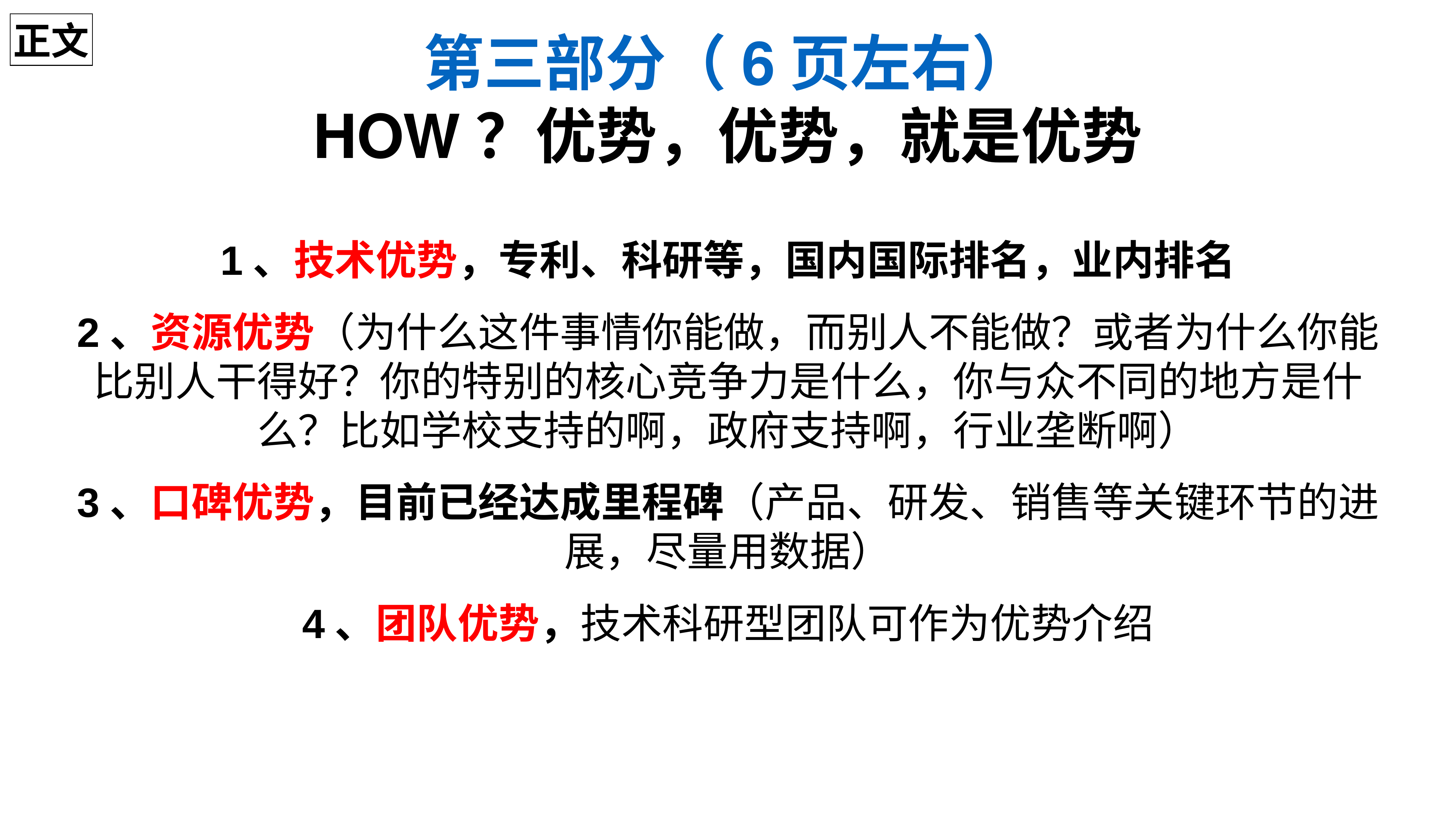

正文
第三部分（6页左右）
HOW？优势，优势，就是优势

1、技术优势，专利、科研等，国内国际排名，业内排名
2、资源优势（为什么这件事情你能做，而别人不能做？或者为什么你能比别人干得好？你的特别的核心竞争力是什么，你与众不同的地方是什么？比如学校支持的啊，政府支持啊，行业垄断啊）
3、口碑优势，目前已经达成里程碑（产品、研发、销售等关键环节的进展，尽量用数据）
4、团队优势，技术科研型团队可作为优势介绍